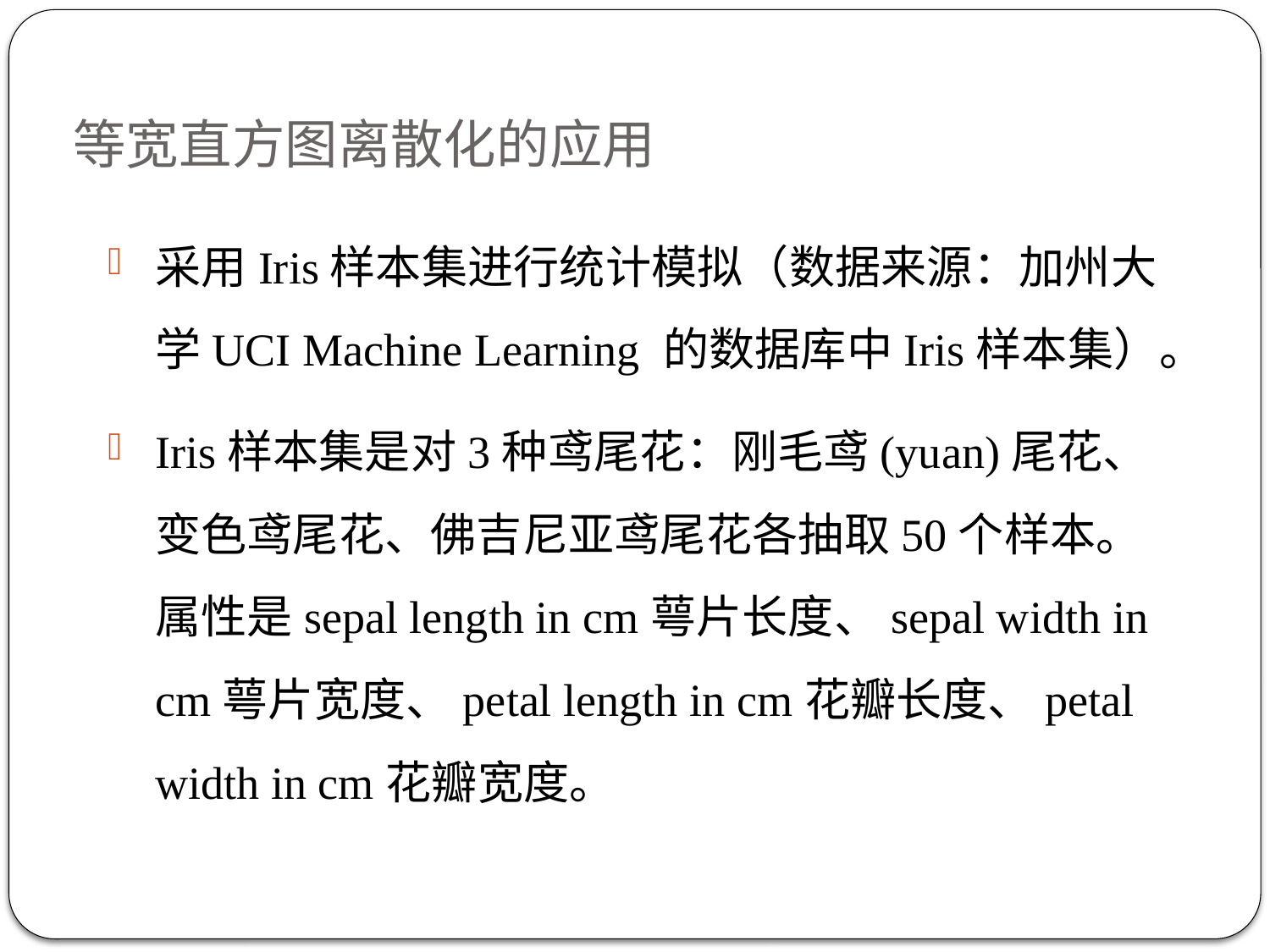

等宽直方图离散化的应用
采用Iris样本集进行统计模拟（数据来源：加州大学UCI Machine Learning 的数据库中Iris样本集）。
Iris样本集是对3种鸢尾花：刚毛鸢(yuan)尾花、变色鸢尾花、佛吉尼亚鸢尾花各抽取50个样本。属性是sepal length in cm萼片长度、sepal width in cm萼片宽度、petal length in cm花瓣长度、petal width in cm花瓣宽度。
121